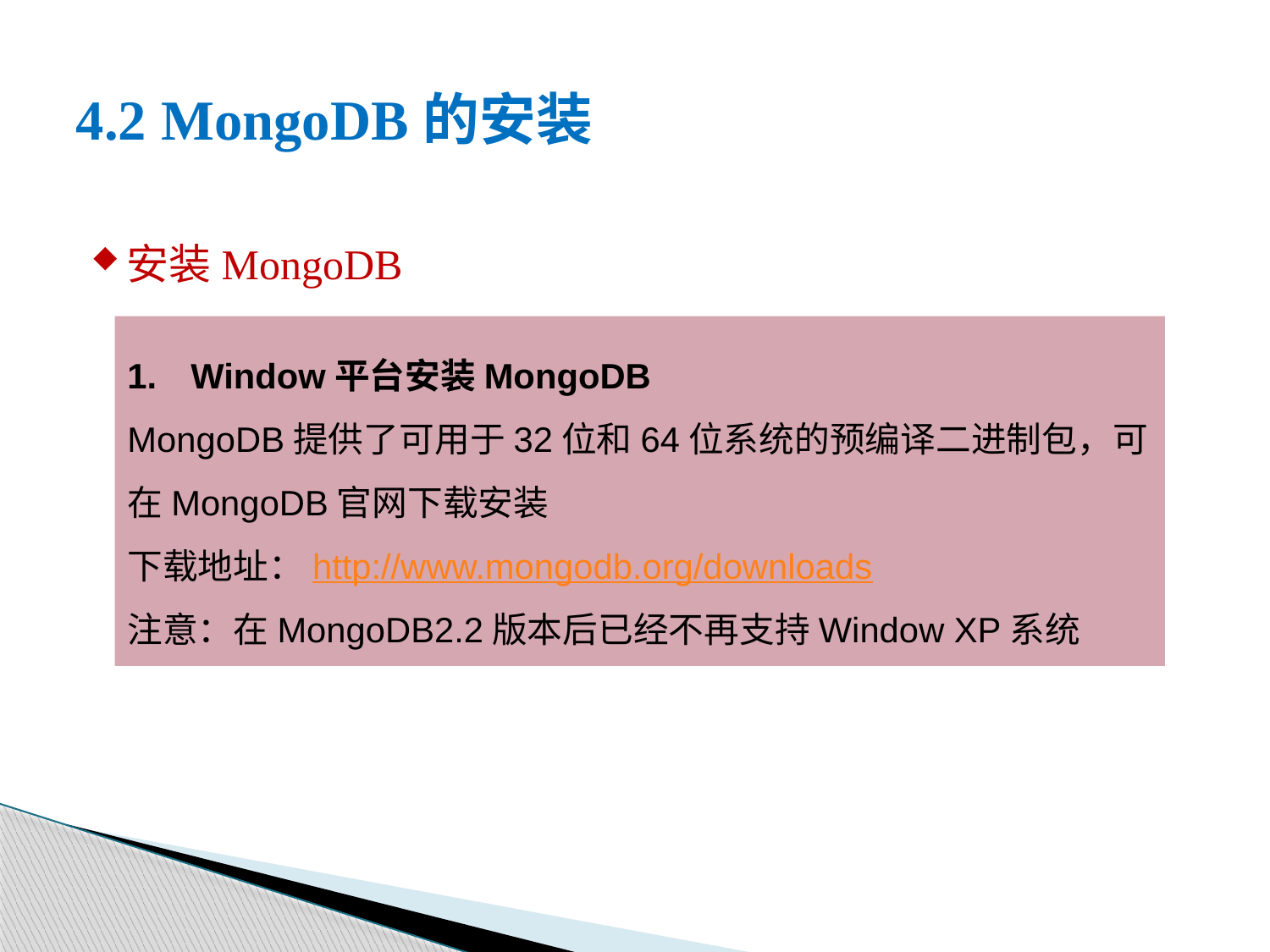

# 4.2 MongoDB的安装
安装MongoDB
Window平台安装MongoDB
MongoDB提供了可用于32位和64位系统的预编译二进制包，可在MongoDB官网下载安装
下载地址：http://www.mongodb.org/downloads
注意：在MongoDB2.2版本后已经不再支持Window XP系统